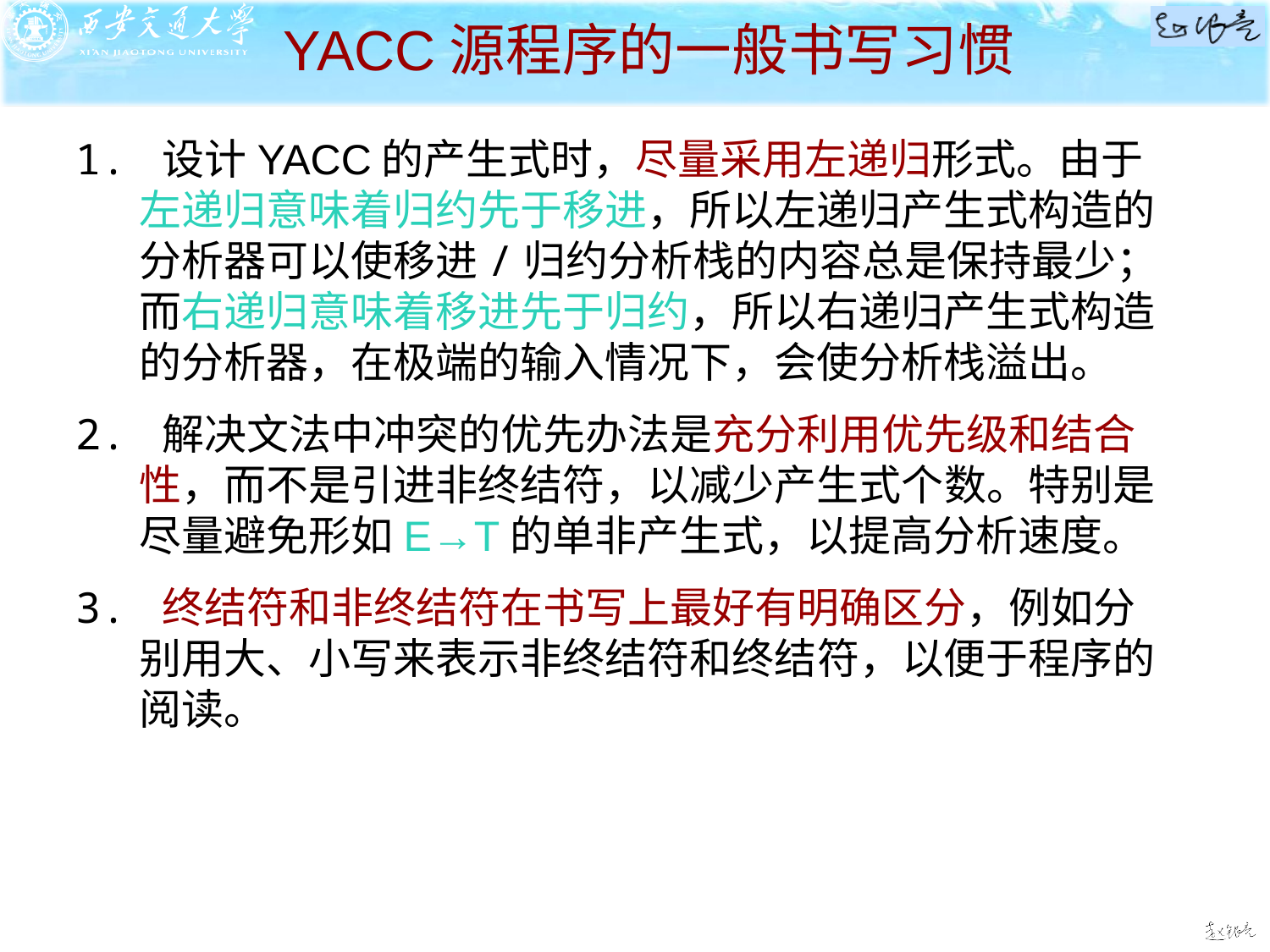

# YACC源程序的一般书写习惯
1. 设计YACC的产生式时，尽量采用左递归形式。由于左递归意味着归约先于移进，所以左递归产生式构造的分析器可以使移进/归约分析栈的内容总是保持最少；而右递归意味着移进先于归约，所以右递归产生式构造的分析器，在极端的输入情况下，会使分析栈溢出。
2. 解决文法中冲突的优先办法是充分利用优先级和结合性，而不是引进非终结符，以减少产生式个数。特别是尽量避免形如E→T的单非产生式，以提高分析速度。
3. 终结符和非终结符在书写上最好有明确区分，例如分别用大、小写来表示非终结符和终结符，以便于程序的阅读。
21